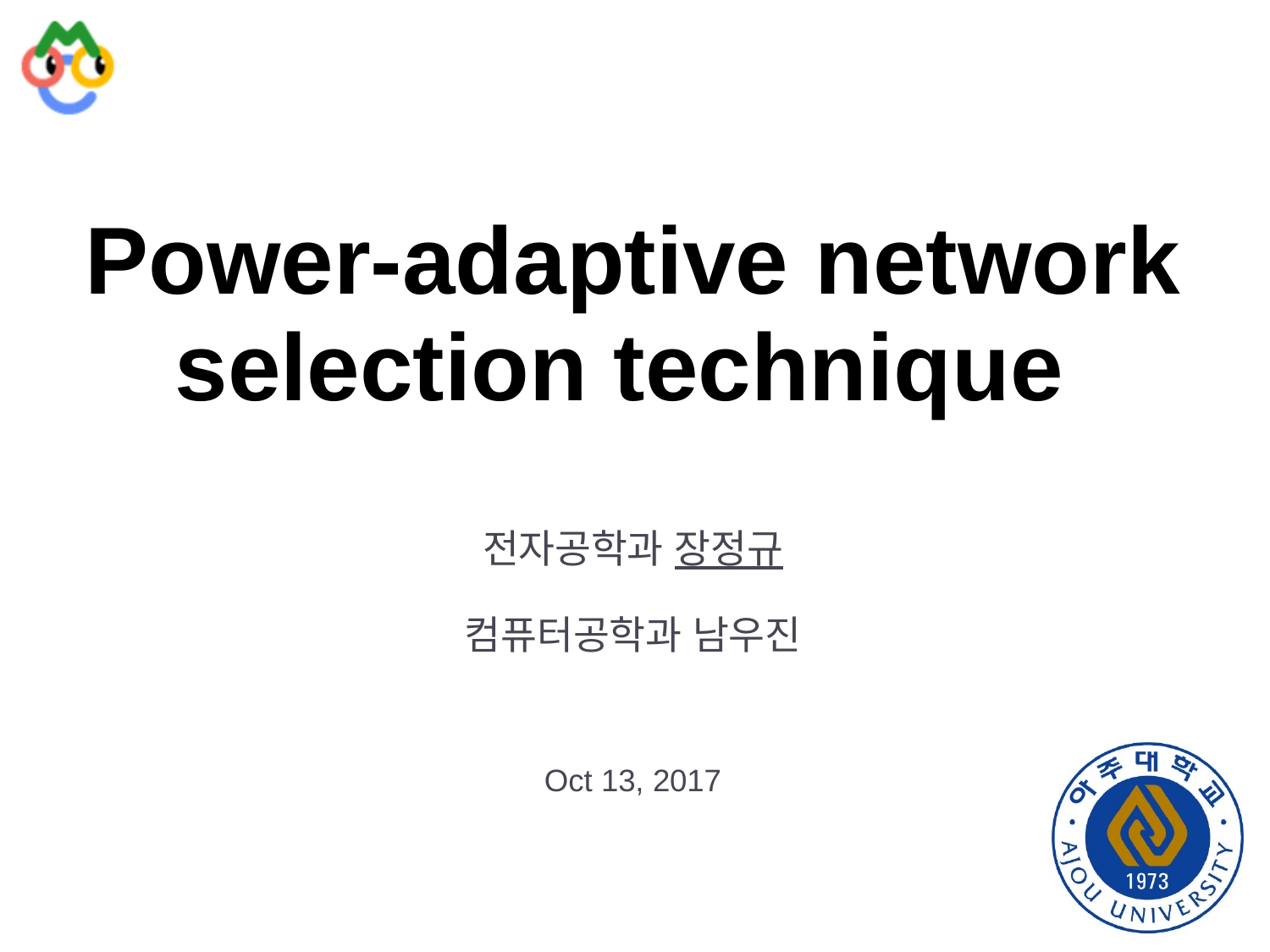

Power-adaptive network selection technique
# 전자공학과 장정규 컴퓨터공학과 남우진 Oct 13, 2017